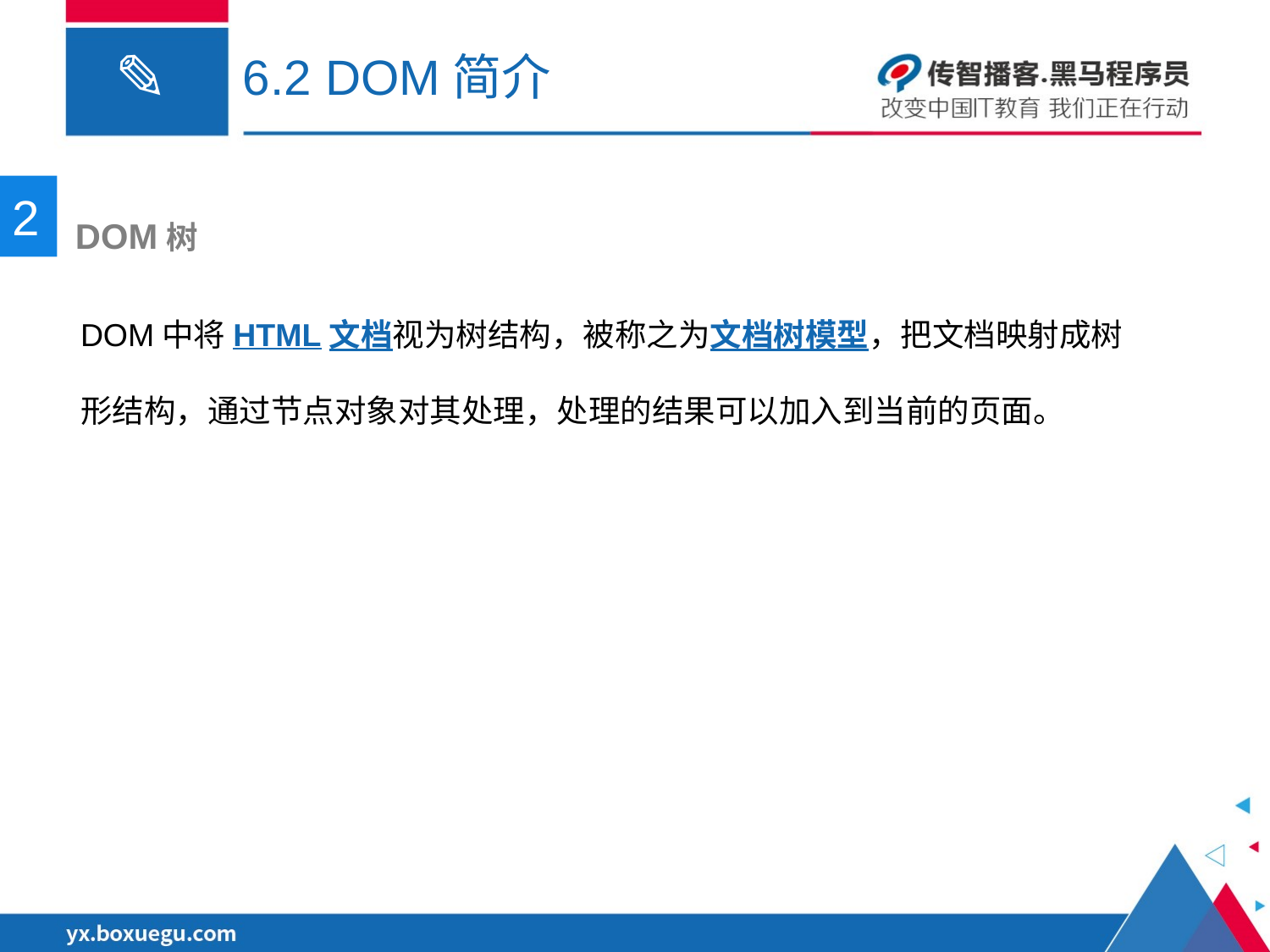

# 6.2 DOM简介

2
 DOM树
DOM中将HTML文档视为树结构，被称之为文档树模型，把文档映射成树形结构，通过节点对象对其处理，处理的结果可以加入到当前的页面。